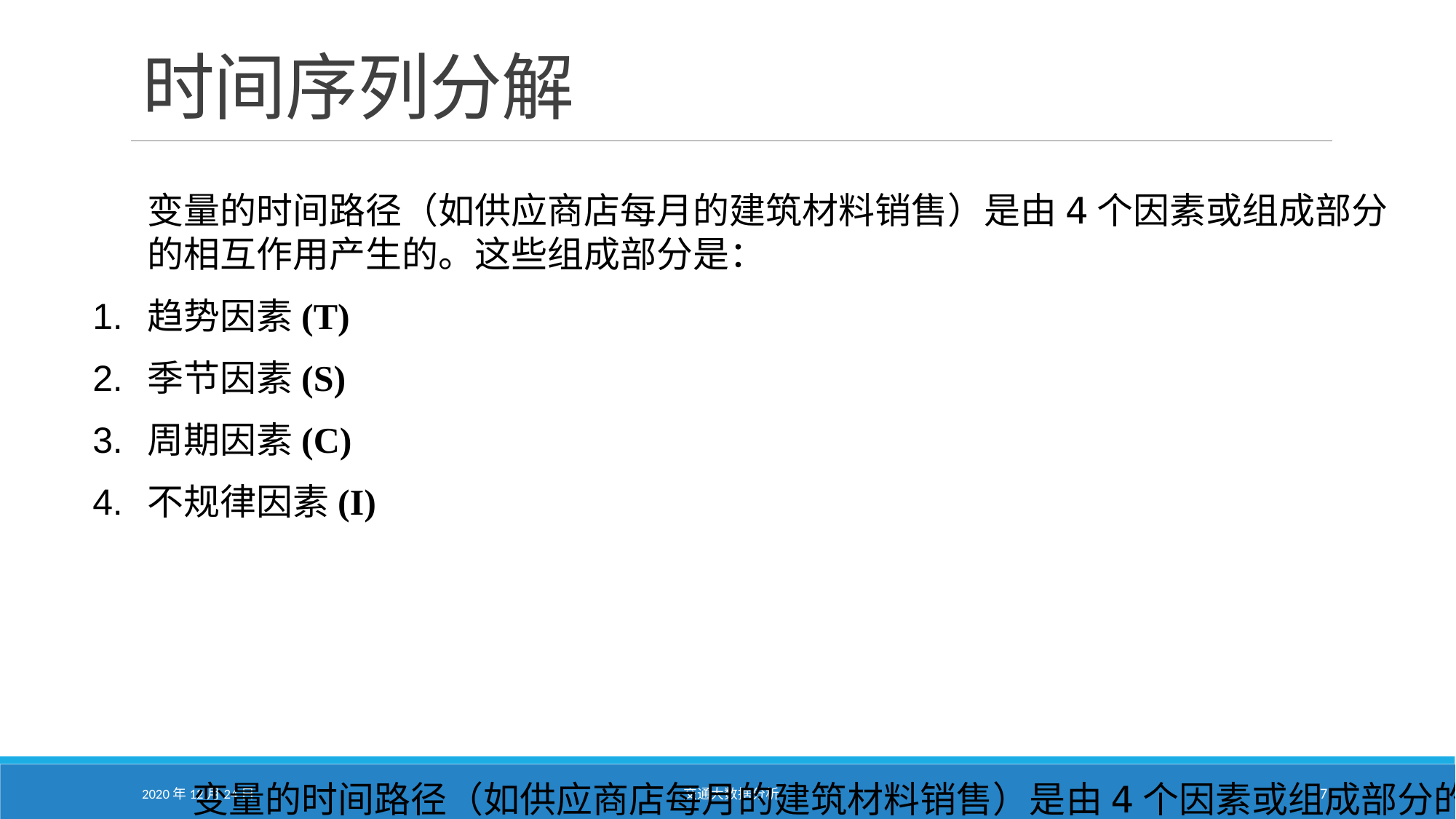

# 时间序列分解
	变量的时间路径（如供应商店每月的建筑材料销售）是由4个因素或组成部分的相互作用产生的。这些组成部分是：
趋势因素(T)
季节因素(S)
周期因素(C)
不规律因素(I)
2020年12月24日
变量的时间路径（如供应商店每月的建筑材料销售）是由4个因素或组成部分的相互作用产生的。这些组成部分是：
趋势成分（T）
季节成分（S）
周期成分（C）；
不规则成分（I）
交通大数据分析
7